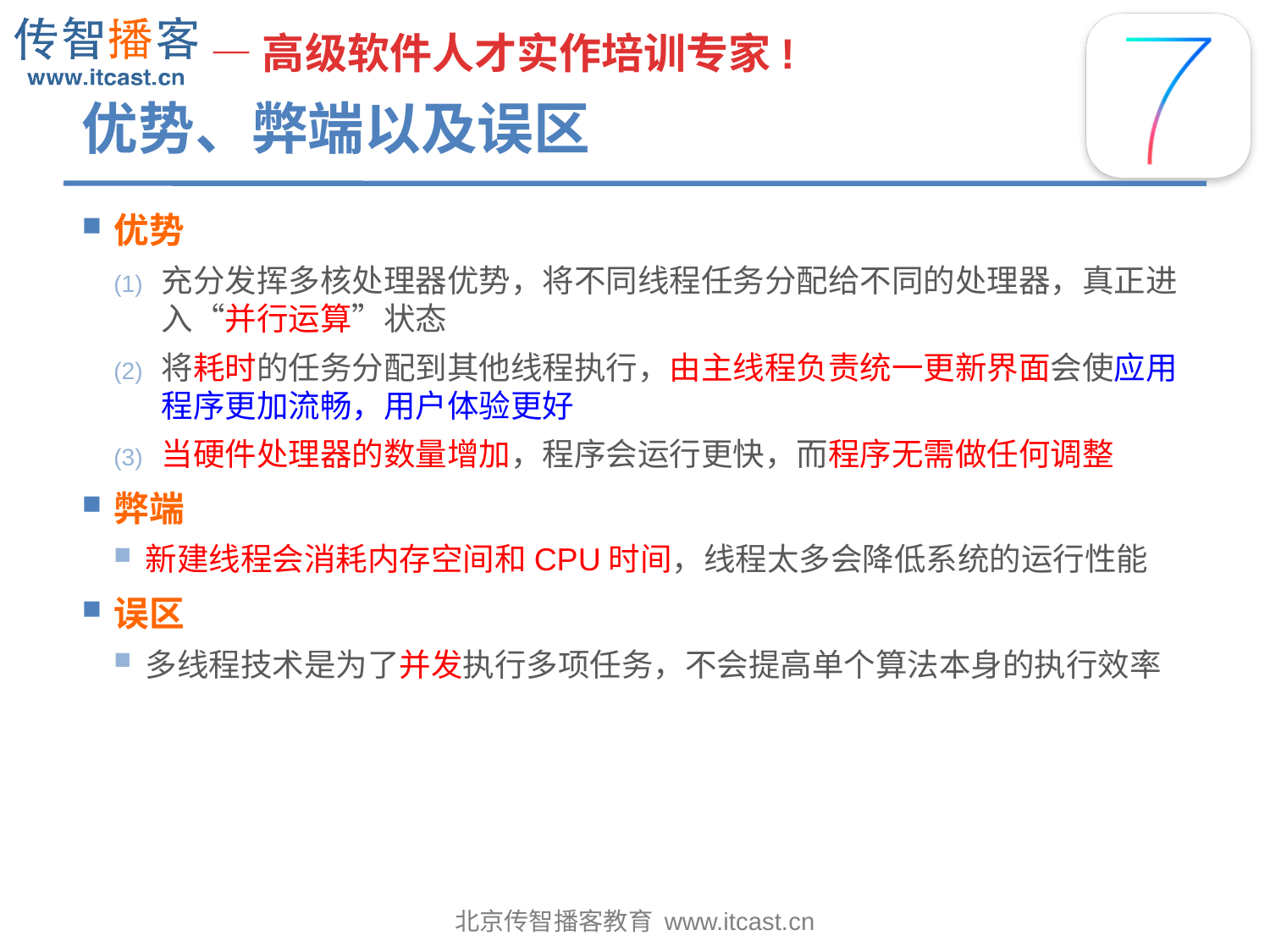

# 优势、弊端以及误区
优势
充分发挥多核处理器优势，将不同线程任务分配给不同的处理器，真正进入“并行运算”状态
将耗时的任务分配到其他线程执行，由主线程负责统一更新界面会使应用程序更加流畅，用户体验更好
当硬件处理器的数量增加，程序会运行更快，而程序无需做任何调整
弊端
新建线程会消耗内存空间和CPU时间，线程太多会降低系统的运行性能
误区
多线程技术是为了并发执行多项任务，不会提高单个算法本身的执行效率